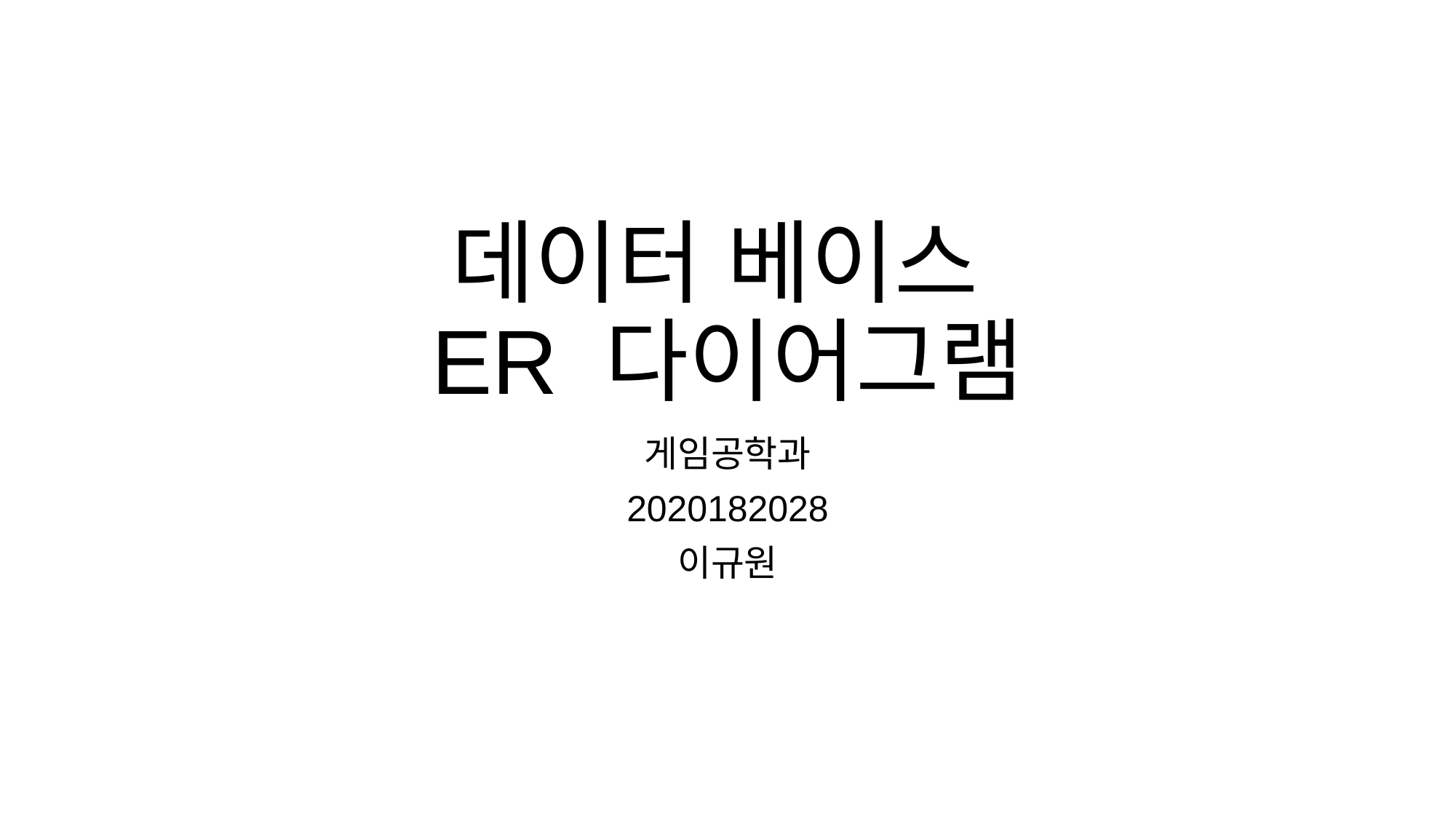

# 데이터 베이스 ER 다이어그램
게임공학과
2020182028
이규원